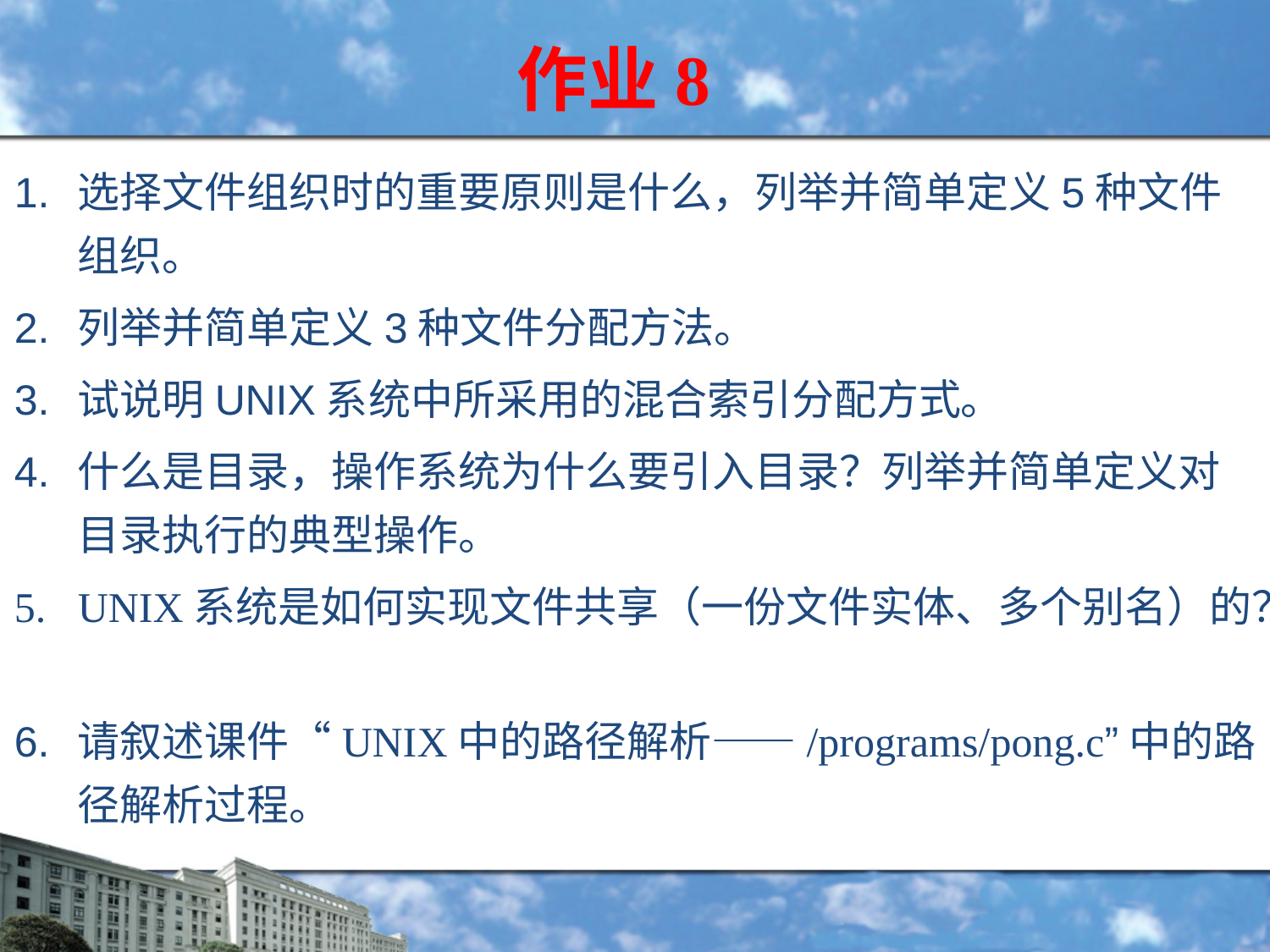

# 作业8
选择文件组织时的重要原则是什么，列举并简单定义5种文件组织。
列举并简单定义3种文件分配方法。
试说明UNIX系统中所采用的混合索引分配方式。
什么是目录，操作系统为什么要引入目录？列举并简单定义对目录执行的典型操作。
UNIX系统是如何实现文件共享（一份文件实体、多个别名）的？
请叙述课件“UNIX中的路径解析——/programs/pong.c”中的路径解析过程。